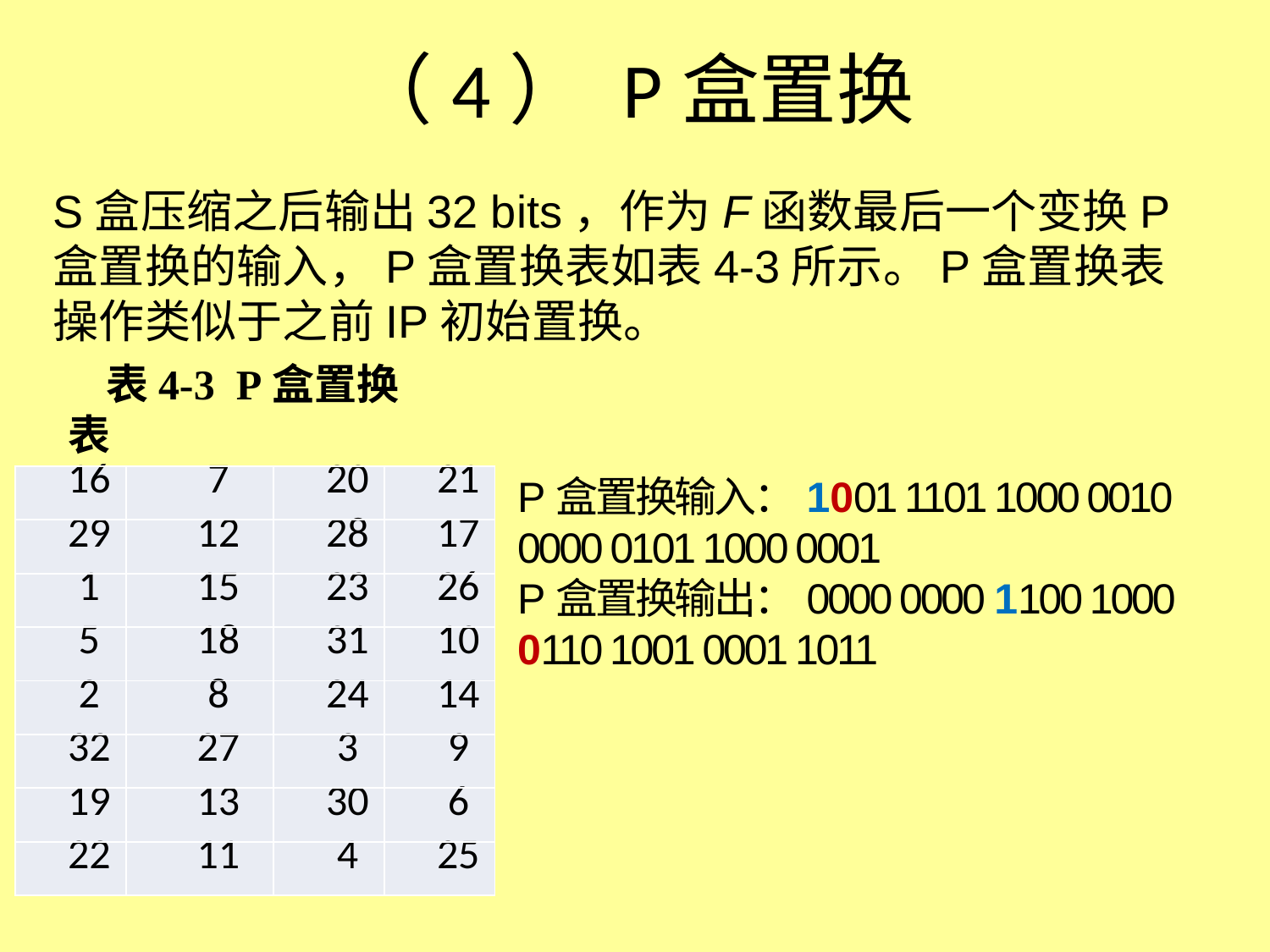

# （4） P盒置换
S盒压缩之后输出32 bits，作为F函数最后一个变换P盒置换的输入，P盒置换表如表4-3所示。P盒置换表操作类似于之前IP初始置换。

表4-3  P盒置换表
P盒置换输入：1001 1101 1000 0010 0000 0101 1000 0001
P盒置换输出：0000 0000 1100 1000 0110 1001 0001 1011
| 16 | 7 | 20 | 21 |
| --- | --- | --- | --- |
| 29 | 12 | 28 | 17 |
| 1 | 15 | 23 | 26 |
| 5 | 18 | 31 | 10 |
| 2 | 8 | 24 | 14 |
| 32 | 27 | 3 | 9 |
| 19 | 13 | 30 | 6 |
| 22 | 11 | 4 | 25 |